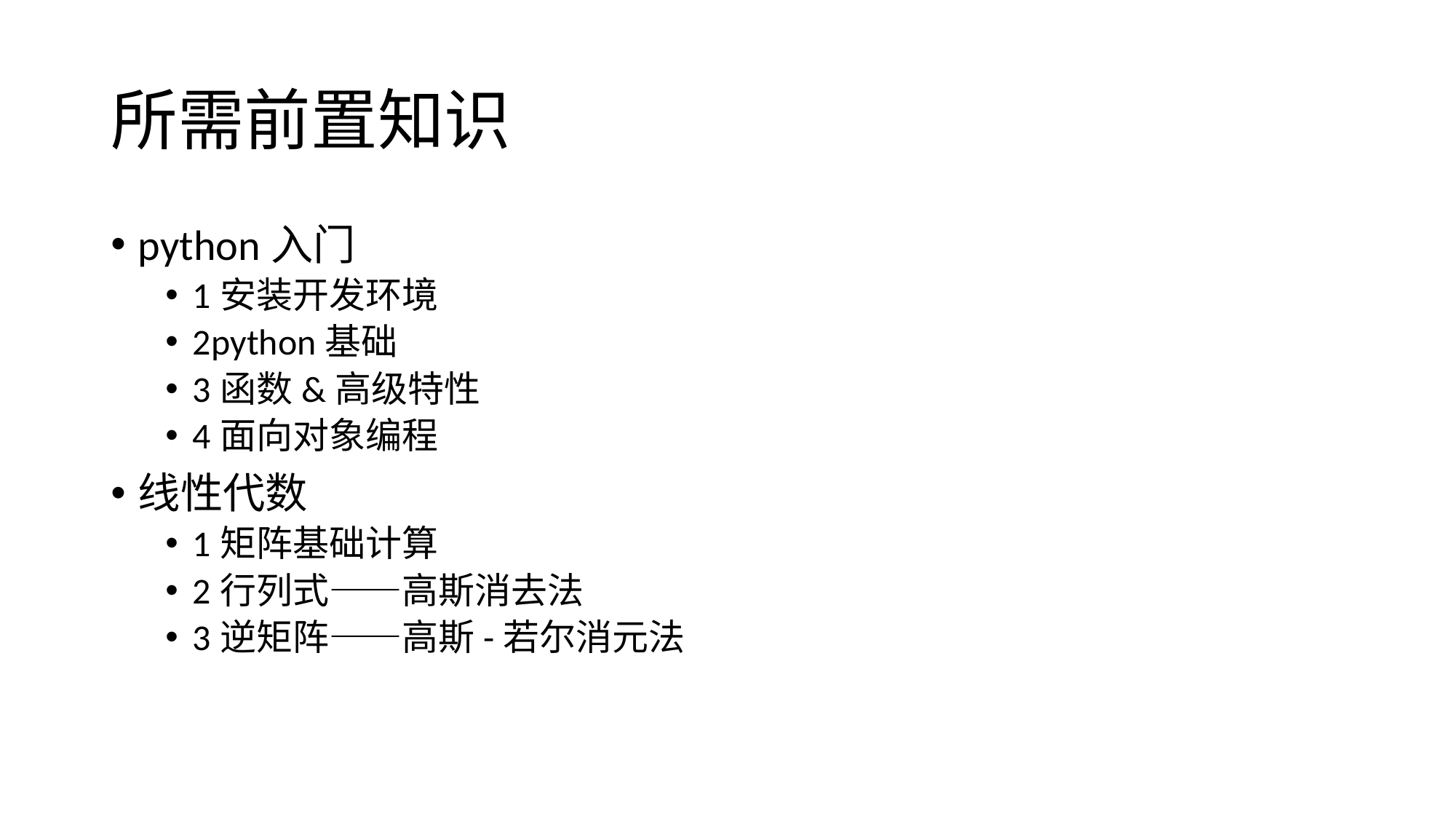

# 所需前置知识
python入门
1安装开发环境
2python基础
3函数&高级特性
4面向对象编程
线性代数
1矩阵基础计算
2行列式——高斯消去法
3逆矩阵——高斯-若尔消元法